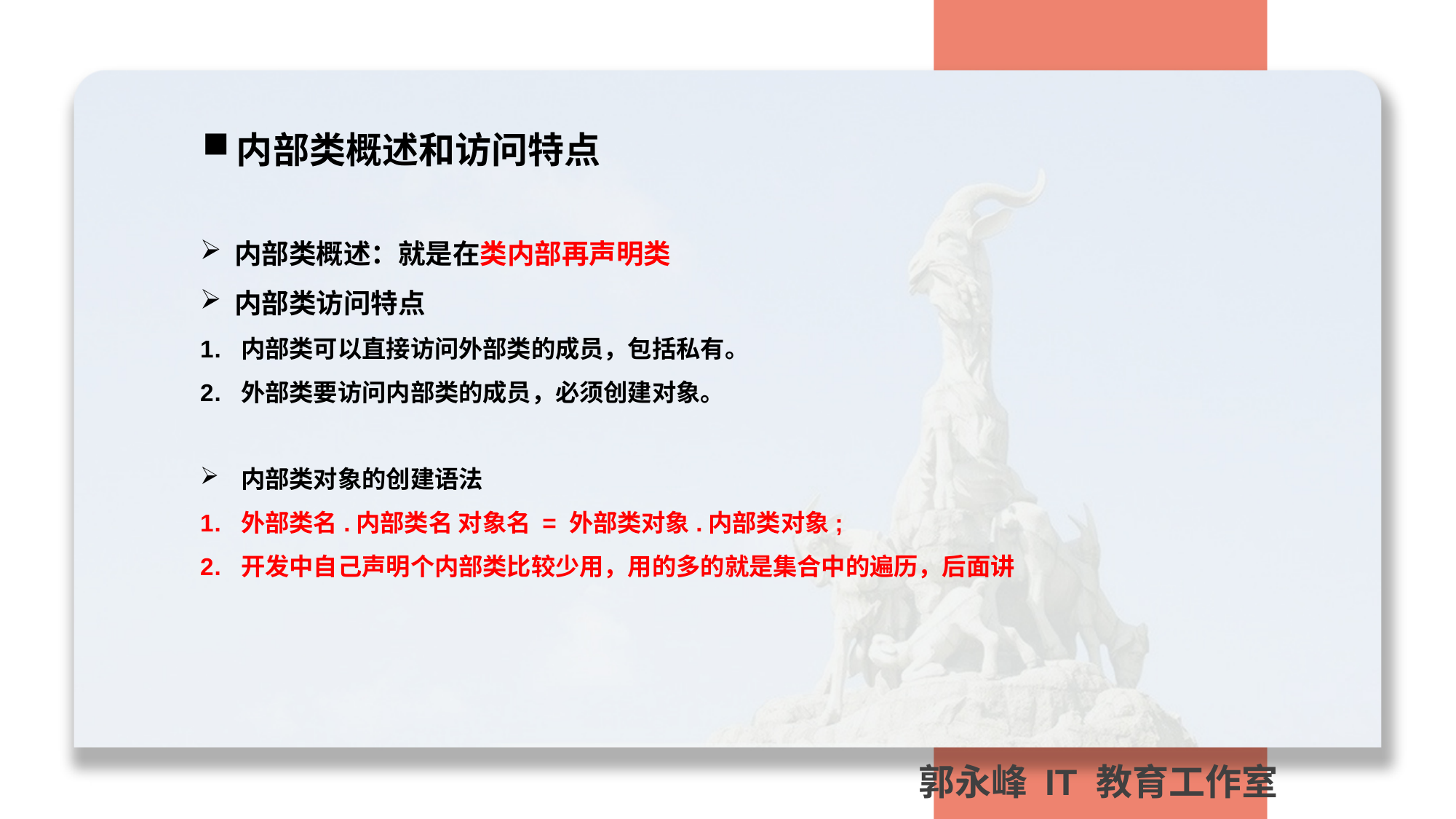

内部类概述和访问特点
内部类概述：就是在类内部再声明类
内部类访问特点
内部类可以直接访问外部类的成员，包括私有。
外部类要访问内部类的成员，必须创建对象。

内部类对象的创建语法
外部类名.内部类名 对象名 = 外部类对象.内部类对象;
开发中自己声明个内部类比较少用，用的多的就是集合中的遍历，后面讲